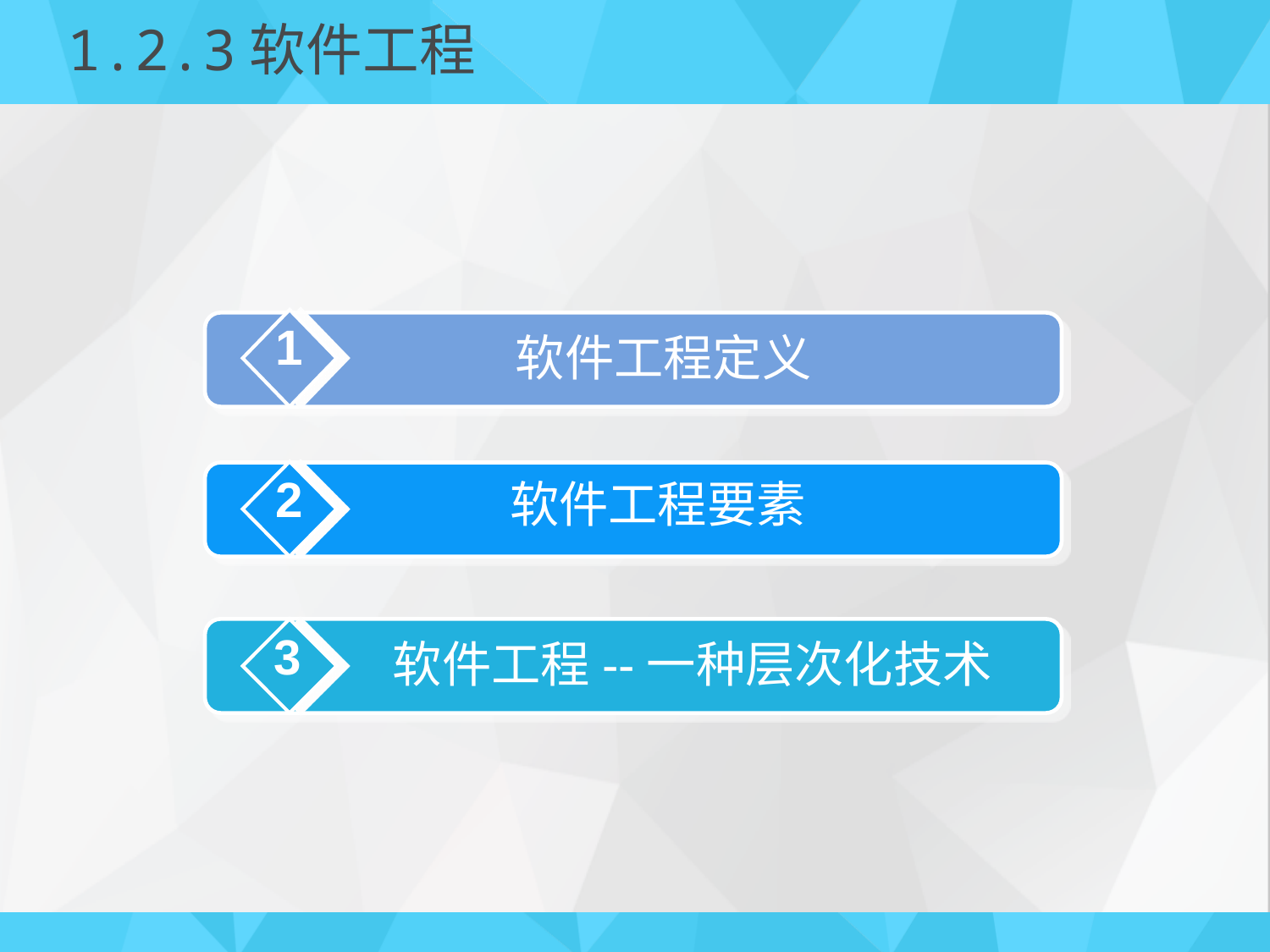

# 1.2.3软件工程
1

软件工程定义

2

软件工程要素

3
软件工程--一种层次化技术